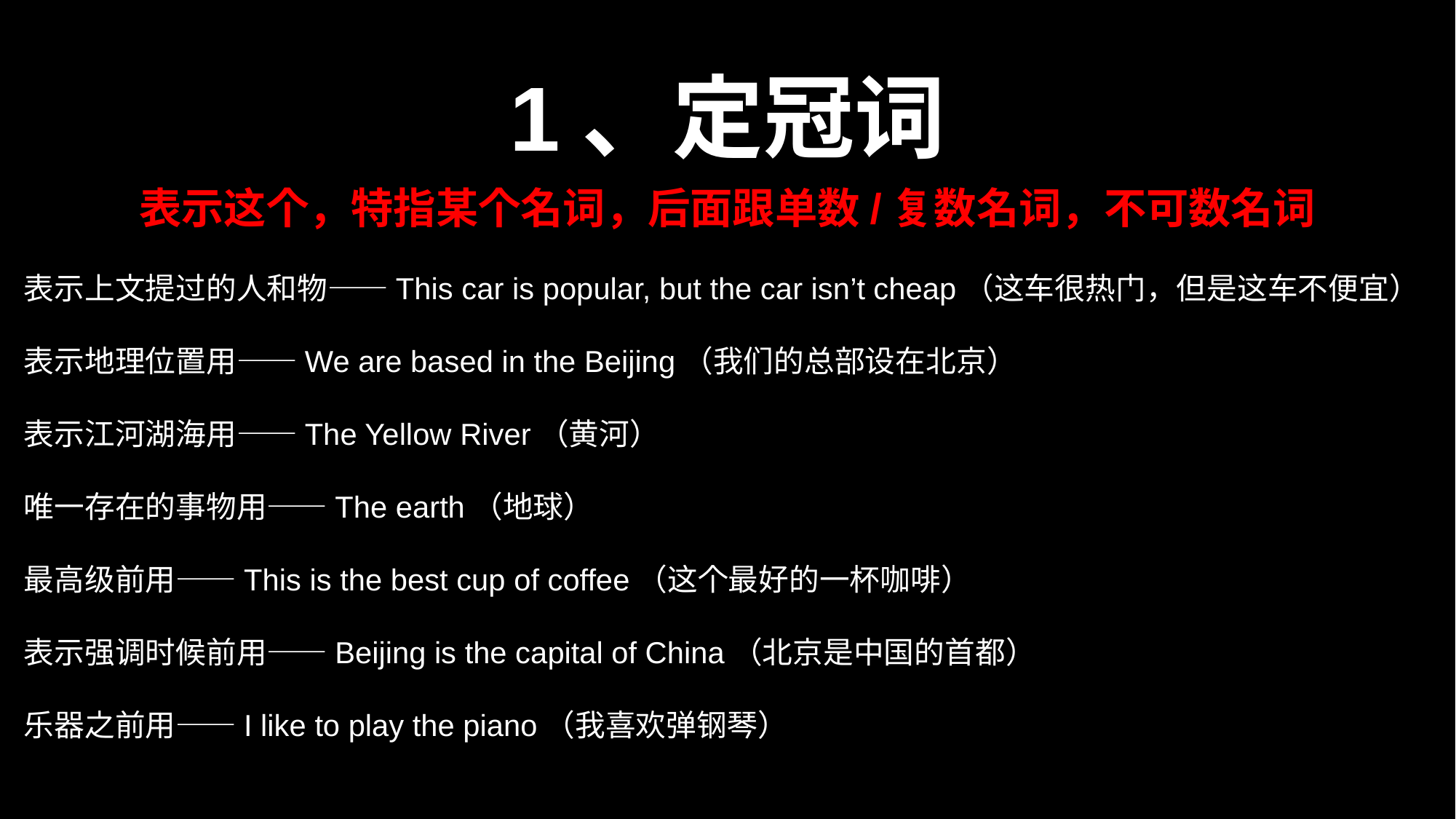

1、定冠词
表示这个，特指某个名词，后面跟单数/复数名词，不可数名词
表示上文提过的人和物——This car is popular, but the car isn’t cheap（这车很热门，但是这车不便宜）

表示地理位置用——We are based in the Beijing（我们的总部设在北京）

表示江河湖海用——The Yellow River（黄河）

唯一存在的事物用——The earth（地球）

最高级前用——This is the best cup of coffee（这个最好的一杯咖啡）

表示强调时候前用——Beijing is the capital of China（北京是中国的首都）

乐器之前用——I like to play the piano（我喜欢弹钢琴）